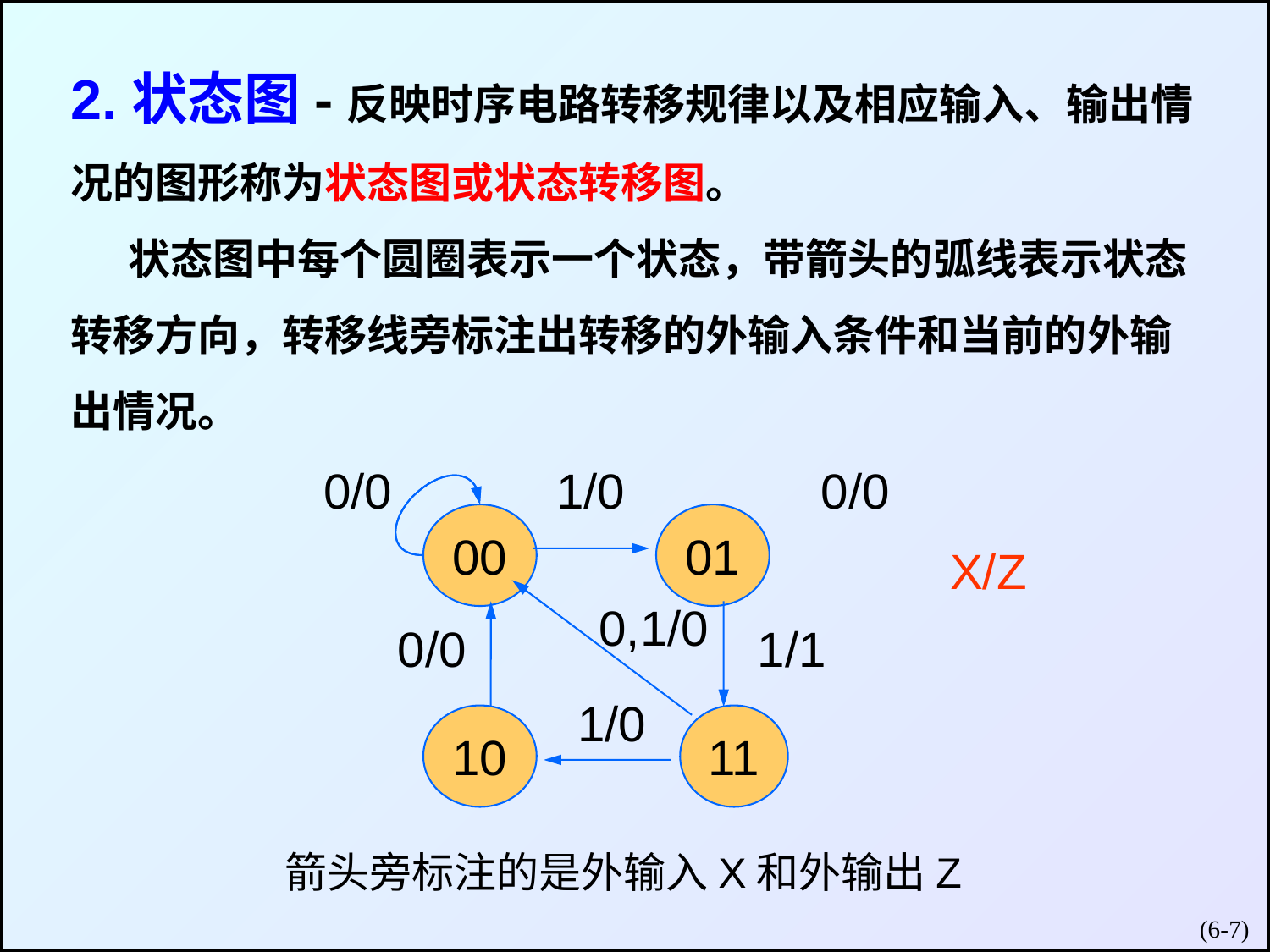

2.状态图-反映时序电路转移规律以及相应输入、输出情况的图形称为状态图或状态转移图。
     状态图中每个圆圈表示一个状态，带箭头的弧线表示状态转移方向，转移线旁标注出转移的外输入条件和当前的外输出情况。

0/0
1/0
0/0
00
01
X/Z

0,1/0

0/0
1/1
1/0
10
11

箭头旁标注的是外输入X和外输出Z
(6-7)